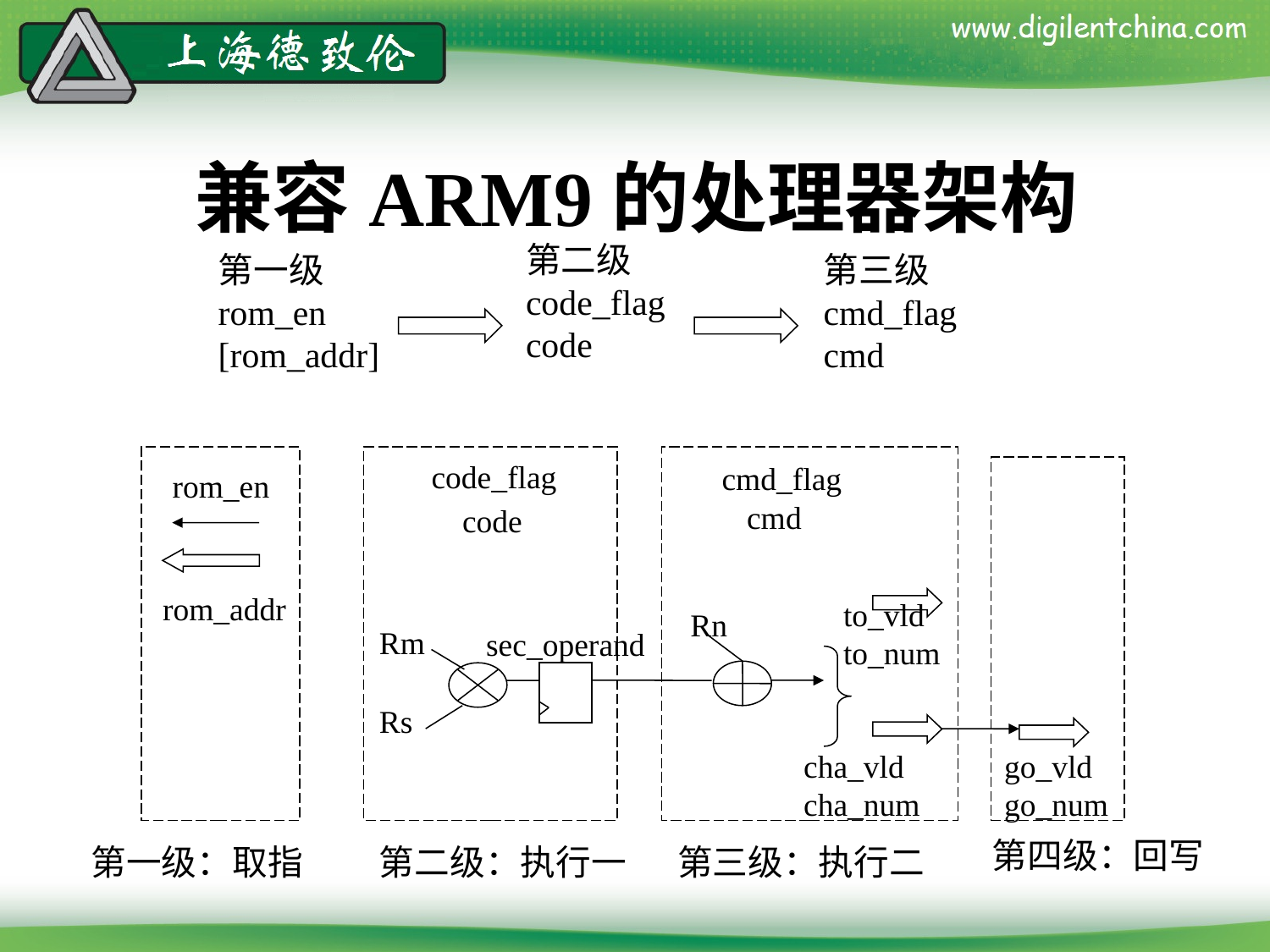

# 兼容ARM9的处理器架构
第二级
code_flag
code

第一级
rom_en
[rom_addr]
第三级
cmd_flag
cmd

code_flag

cmd_flag
rom_en
cmd
code

rom_addr

to_vld
to_num
Rn
Rm
sec_operand

Rs

cha_vld
cha_num
go_vld
go_num
第四级：回写
第一级：取指
第二级：执行一
第三级：执行二